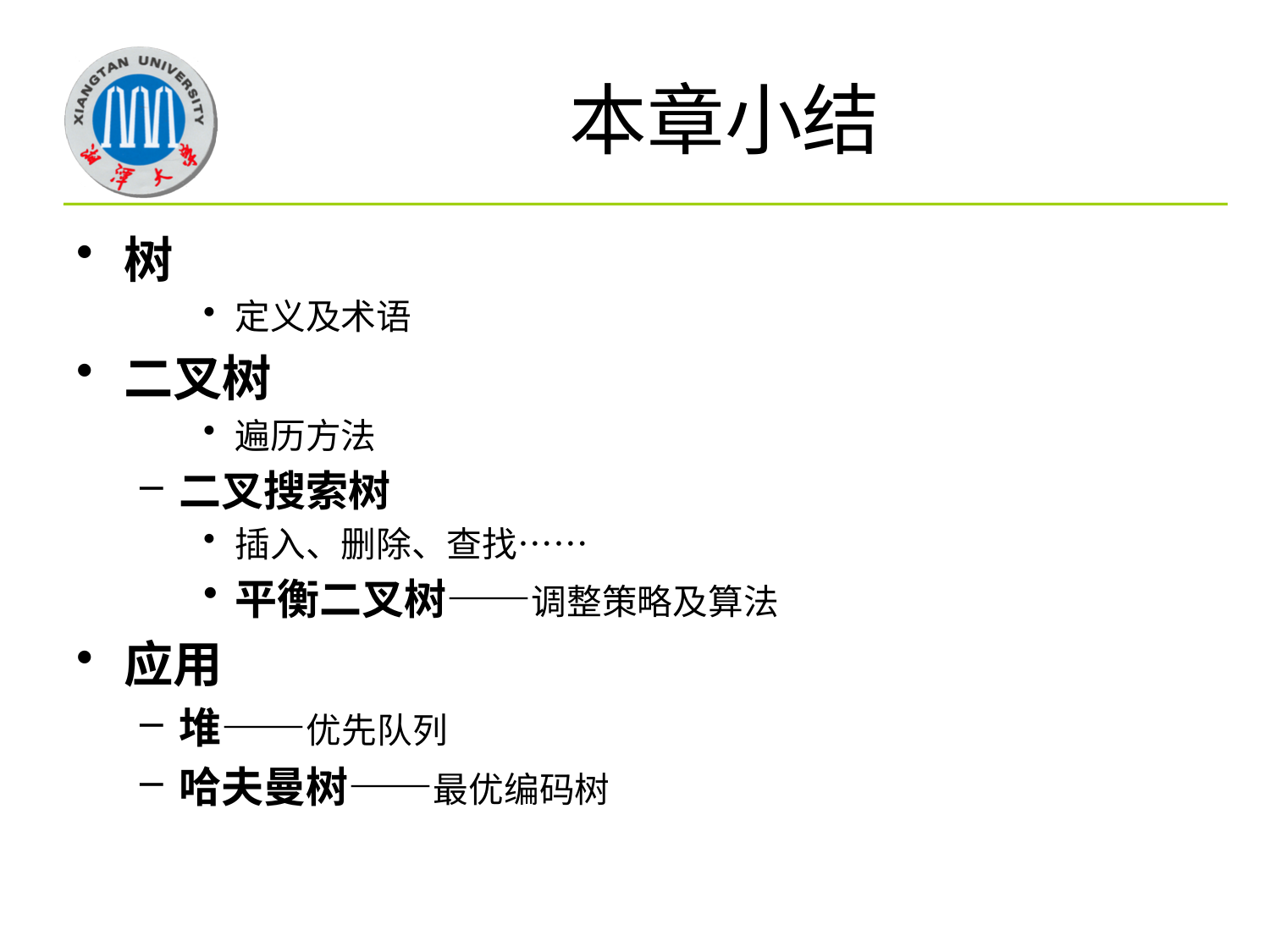

# 本章小结
树
定义及术语
二叉树
遍历方法
二叉搜索树
插入、删除、查找……
平衡二叉树——调整策略及算法
应用
堆——优先队列
哈夫曼树——最优编码树